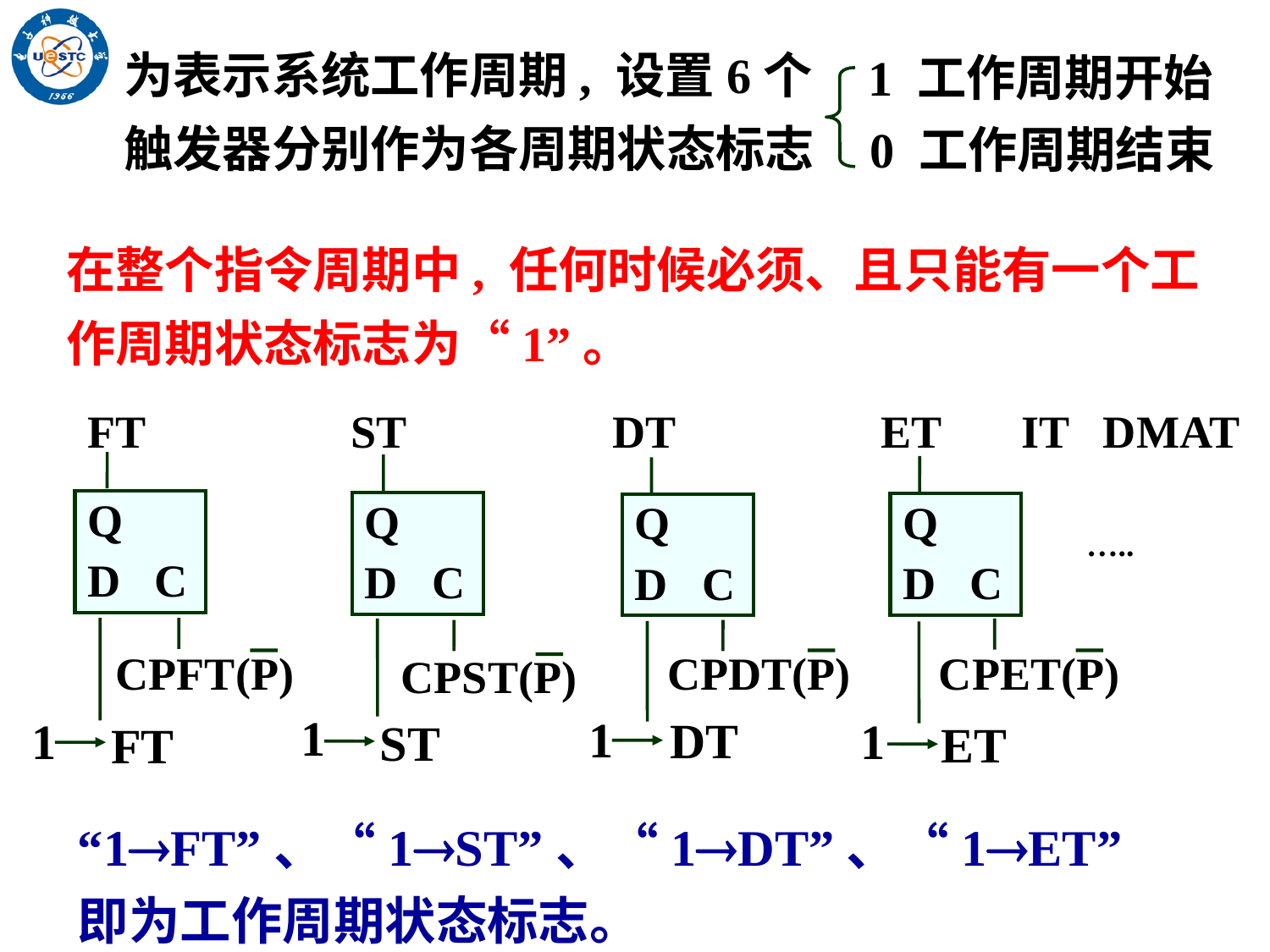

为表示系统工作周期, 设置6个触发器分别作为各周期状态标志
1 工作周期开始

0 工作周期结束
在整个指令周期中, 任何时候必须、且只能有一个工作周期状态标志为“1”。
   FT                  ST                  DT                  ET       IT   DMAT

Q
D   C

CPFT(P)

1
FT

Q
D   C

CPST(P)

1
ST

Q
D   C
…..

CPET(P)

1
ET

Q
D   C

CPDT(P)

1
DT

“1→FT”、“1→ST”、“1→DT”、“1→ET”即为工作周期状态标志。